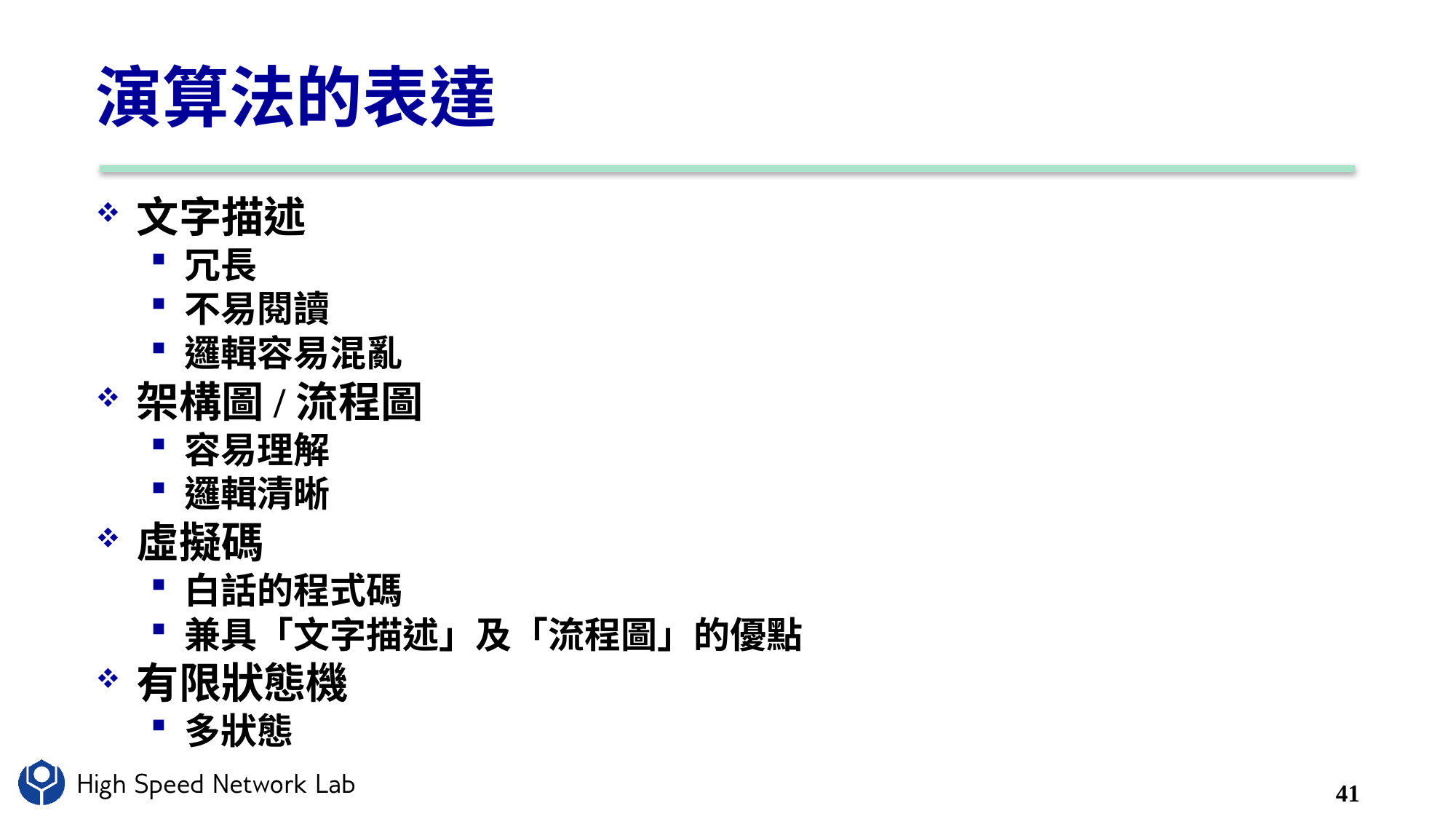

# 演算法的表達
文字描述
冗長
不易閱讀
邏輯容易混亂
架構圖/流程圖
容易理解
邏輯清晰
虛擬碼
白話的程式碼
兼具「文字描述」及「流程圖」的優點
有限狀態機
多狀態

41